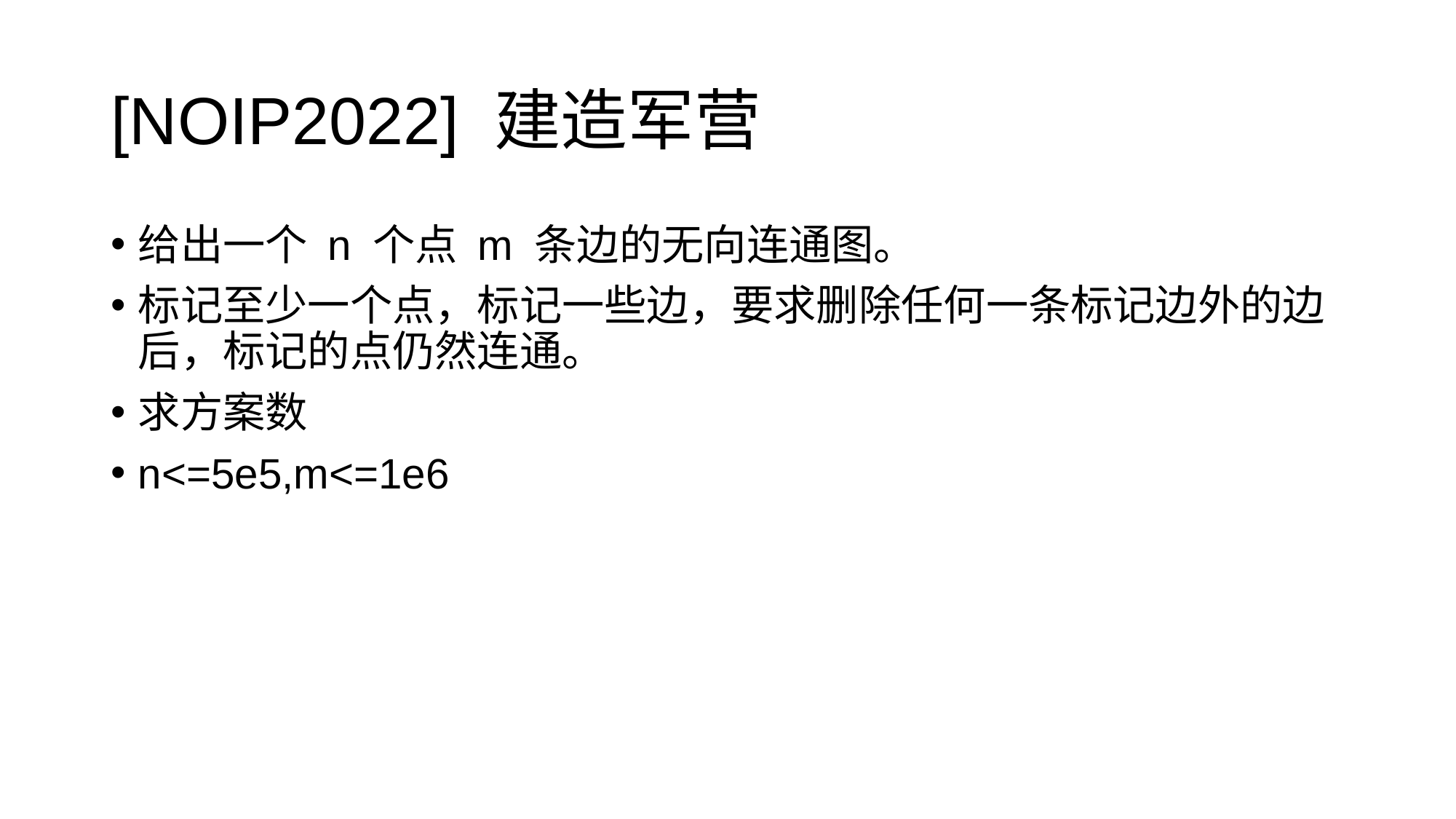

# [NOIP2022] 建造军营
给出一个 n 个点 m 条边的无向连通图。
标记至少一个点，标记一些边，要求删除任何一条标记边外的边后，标记的点仍然连通。
求方案数
n<=5e5,m<=1e6